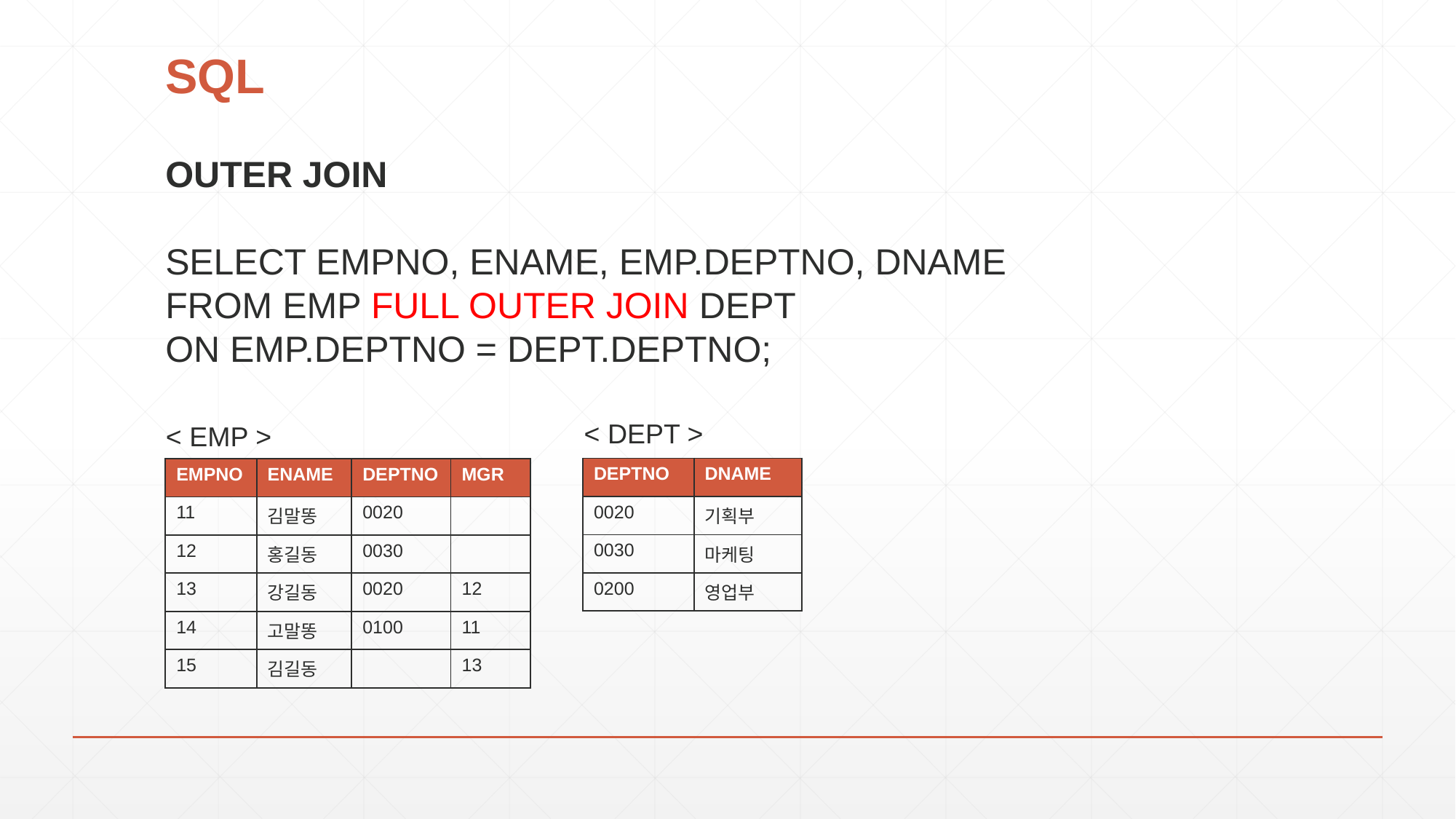

# SQL
OUTER JOIN

SELECT EMPNO, ENAME, EMP.DEPTNO, DNAME
FROM EMP FULL OUTER JOIN DEPT
ON EMP.DEPTNO = DEPT.DEPTNO;
< DEPT >
< EMP >
| DEPTNO | DNAME |
| --- | --- |
| 0020 | 기획부 |
| 0030 | 마케팅 |
| 0200 | 영업부 |
| EMPNO | ENAME | DEPTNO | MGR |
| --- | --- | --- | --- |
| 11 | 김말똥 | 0020 |  |
| 12 | 홍길동 | 0030 |  |
| 13 | 강길동 | 0020 | 12 |
| 14 | 고말똥 | 0100 | 11 |
| 15 | 김길동 |  | 13 |